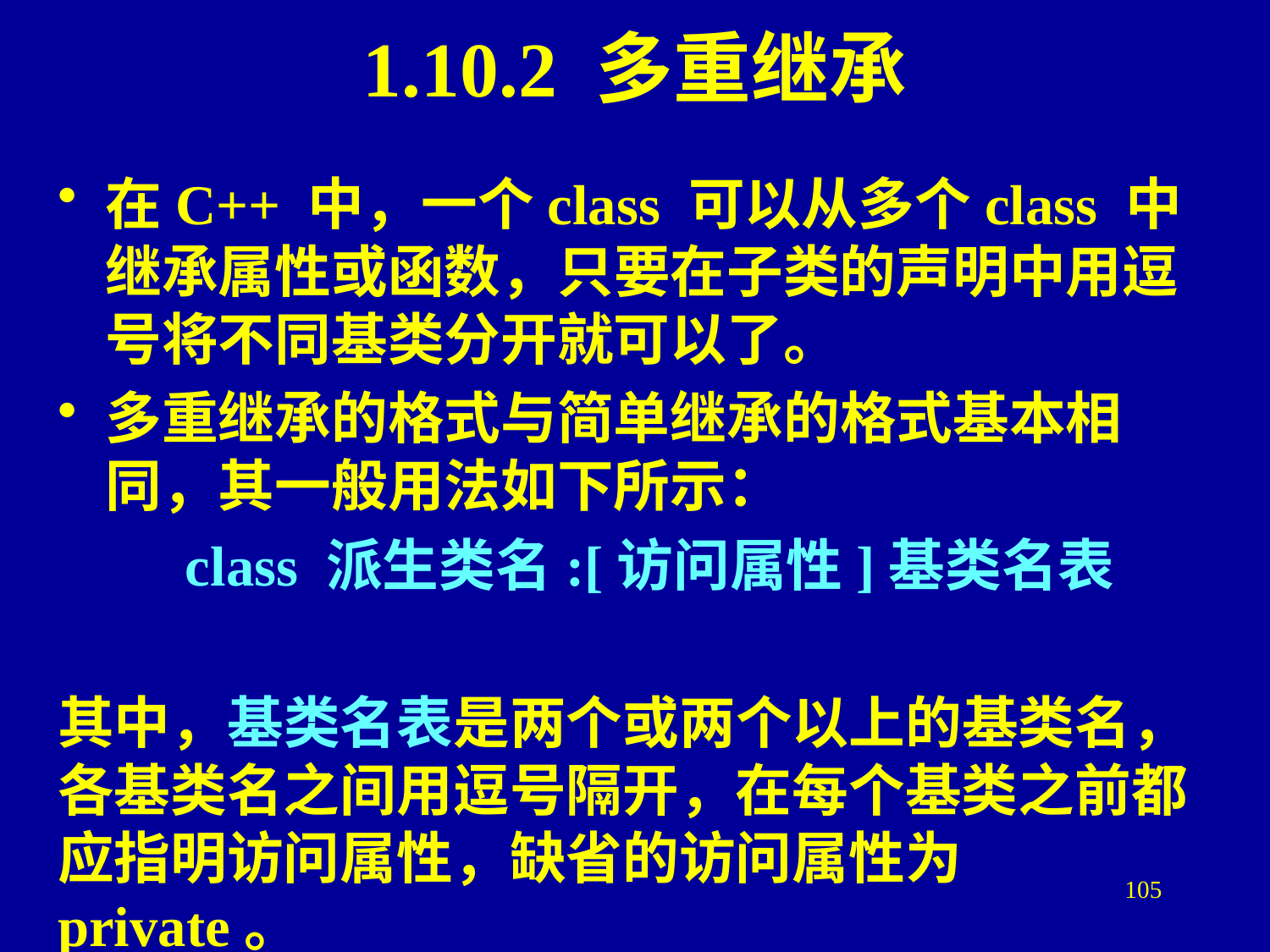

# 1.10.2 多重继承
在C++ 中，一个class 可以从多个class 中继承属性或函数，只要在子类的声明中用逗号将不同基类分开就可以了。
多重继承的格式与简单继承的格式基本相同，其一般用法如下所示：
         class 派生类名:[访问属性]基类名表

其中，基类名表是两个或两个以上的基类名，各基类名之间用逗号隔开，在每个基类之前都应指明访问属性，缺省的访问属性为private。

105